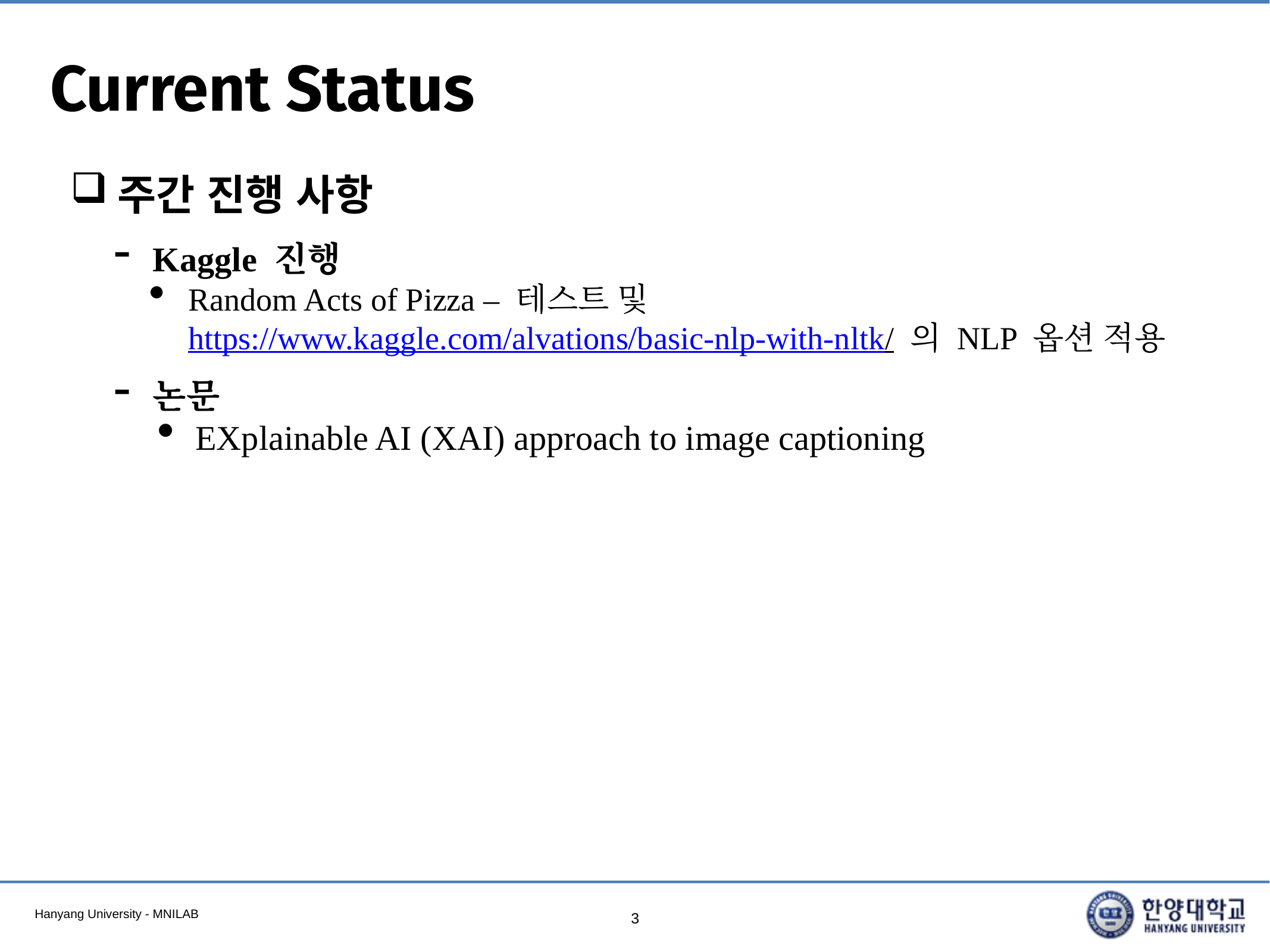

# Current Status
주간 진행 사항
Kaggle 진행
Random Acts of Pizza – 테스트 및 https://www.kaggle.com/alvations/basic-nlp-with-nltk/ 의 NLP 옵션 적용
논문
EXplainable AI (XAI) approach to image captioning
3